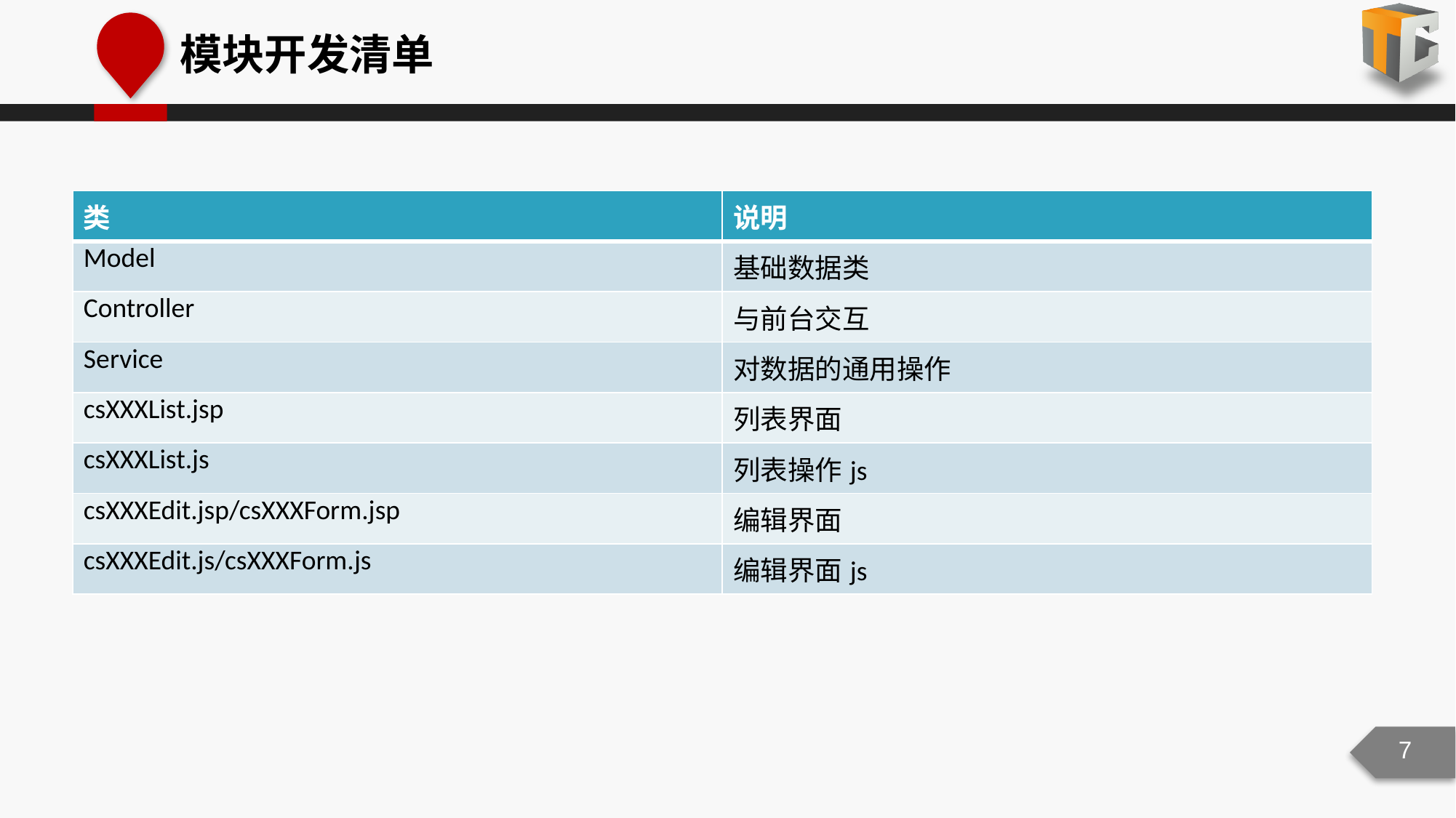

# 模块开发清单
| 类 | 说明 |
| --- | --- |
| Model | 基础数据类 |
| Controller | 与前台交互 |
| Service | 对数据的通用操作 |
| csXXXList.jsp | 列表界面 |
| csXXXList.js | 列表操作js |
| csXXXEdit.jsp/csXXXForm.jsp | 编辑界面 |
| csXXXEdit.js/csXXXForm.js | 编辑界面js |